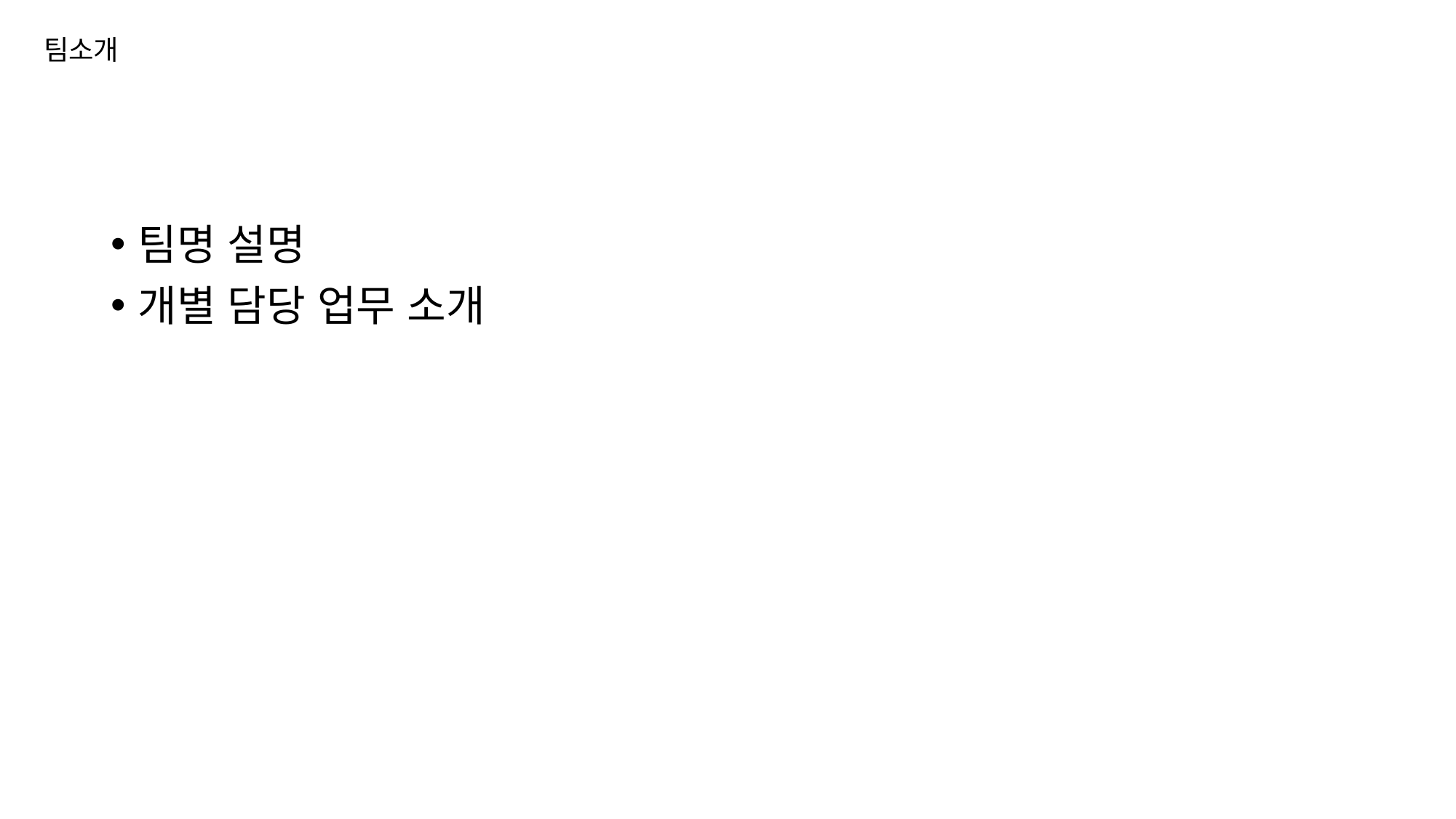

# 팀소개
팀명 설명
개별 담당 업무 소개